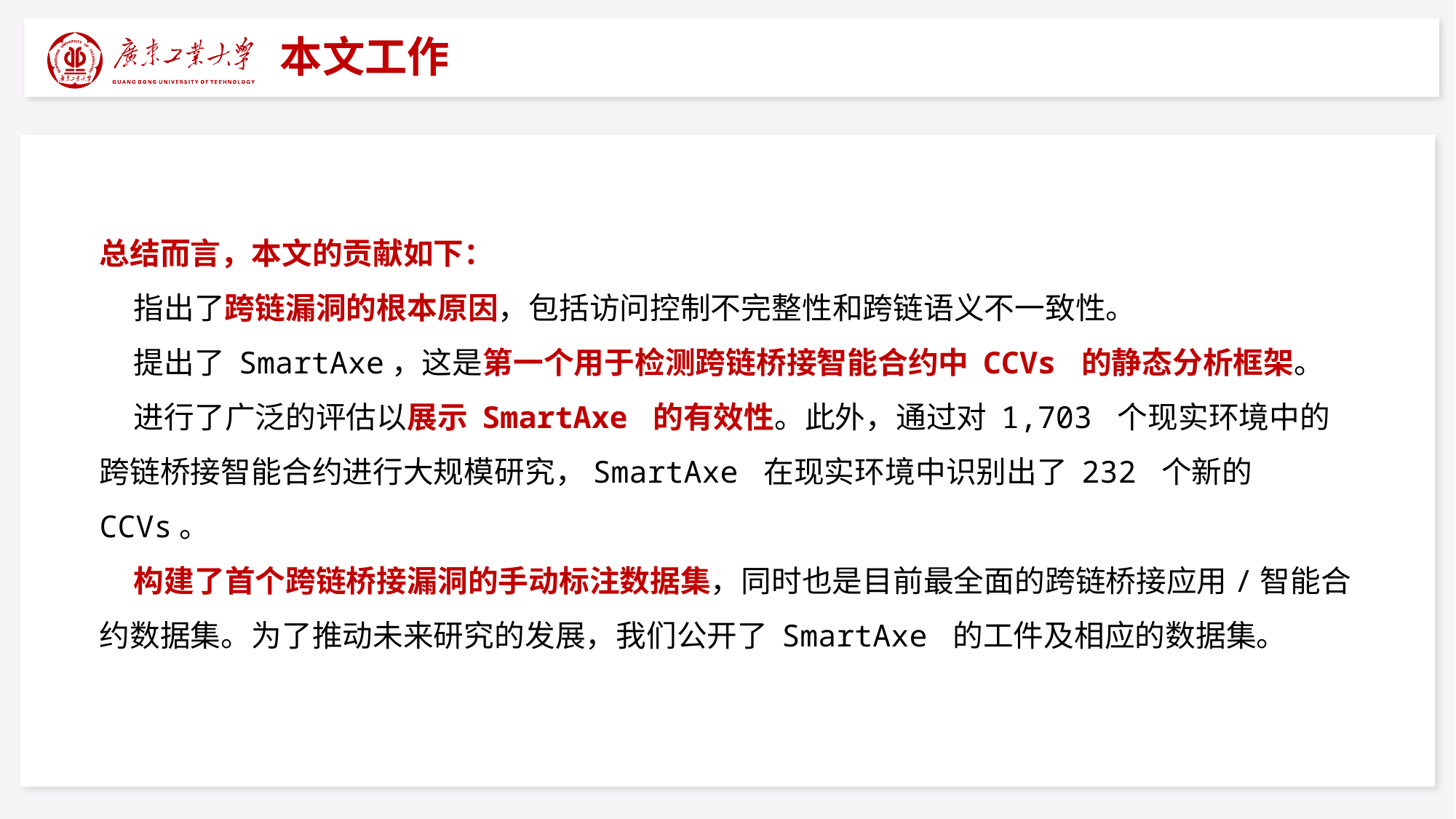

本文工作
总结而言，本文的贡献如下：
    指出了跨链漏洞的根本原因，包括访问控制不完整性和跨链语义不一致性。
    提出了 SmartAxe，这是第一个用于检测跨链桥接智能合约中 CCVs 的静态分析框架。
    进行了广泛的评估以展示 SmartAxe 的有效性。此外，通过对 1,703 个现实环境中的跨链桥接智能合约进行大规模研究，SmartAxe 在现实环境中识别出了 232 个新的 CCVs。
    构建了首个跨链桥接漏洞的手动标注数据集，同时也是目前最全面的跨链桥接应用/智能合约数据集。为了推动未来研究的发展，我们公开了 SmartAxe 的工件及相应的数据集。